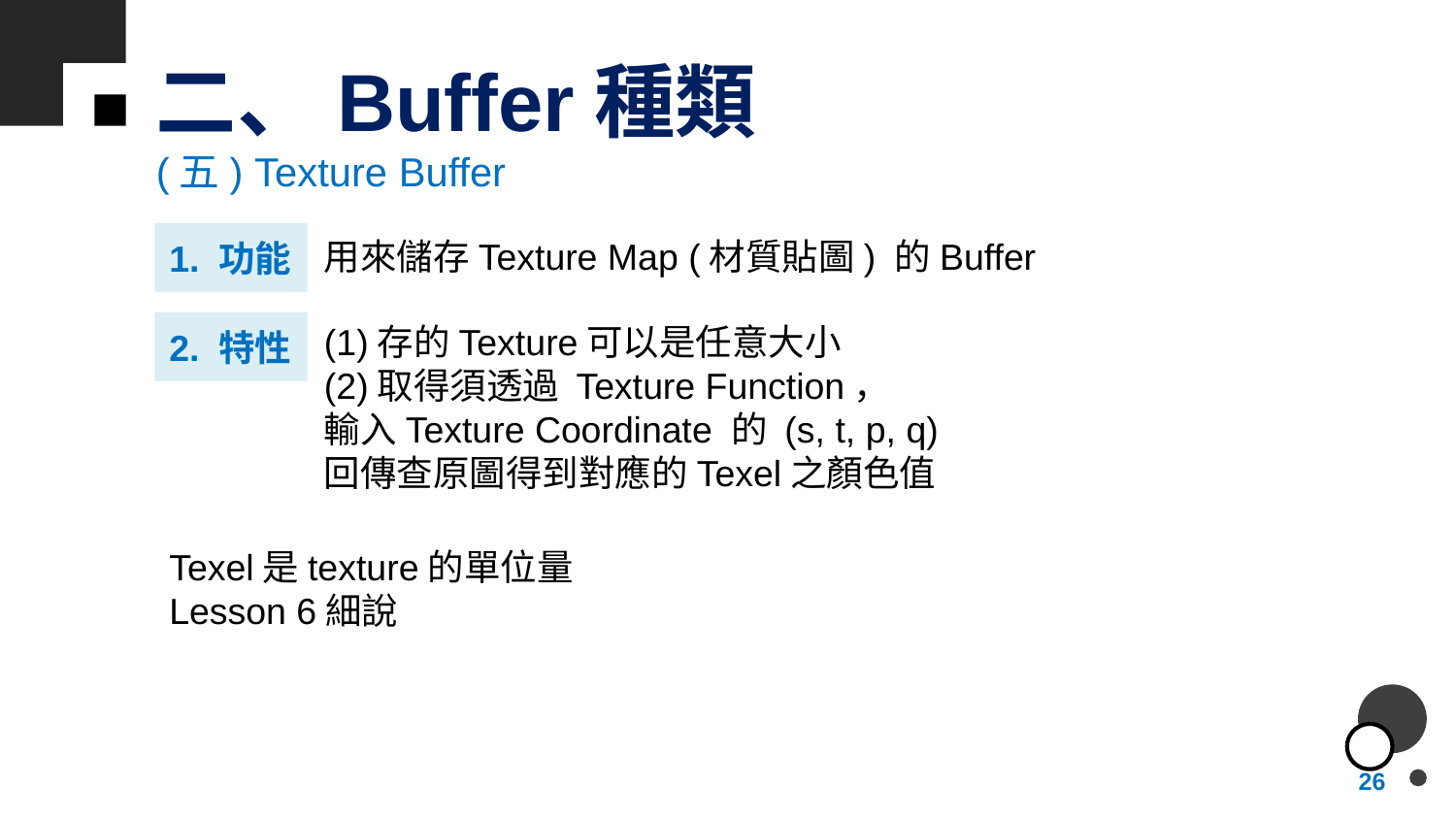

# 二、Buffer種類
(五) Texture Buffer
1. 功能
用來儲存Texture Map (材質貼圖) 的Buffer
(1)存的Texture可以是任意大小
(2)取得須透過 Texture Function，
輸入Texture Coordinate 的 (s, t, p, q)
回傳查原圖得到對應的Texel之顏色值
2. 特性
Texel是texture的單位量
Lesson 6細說

26